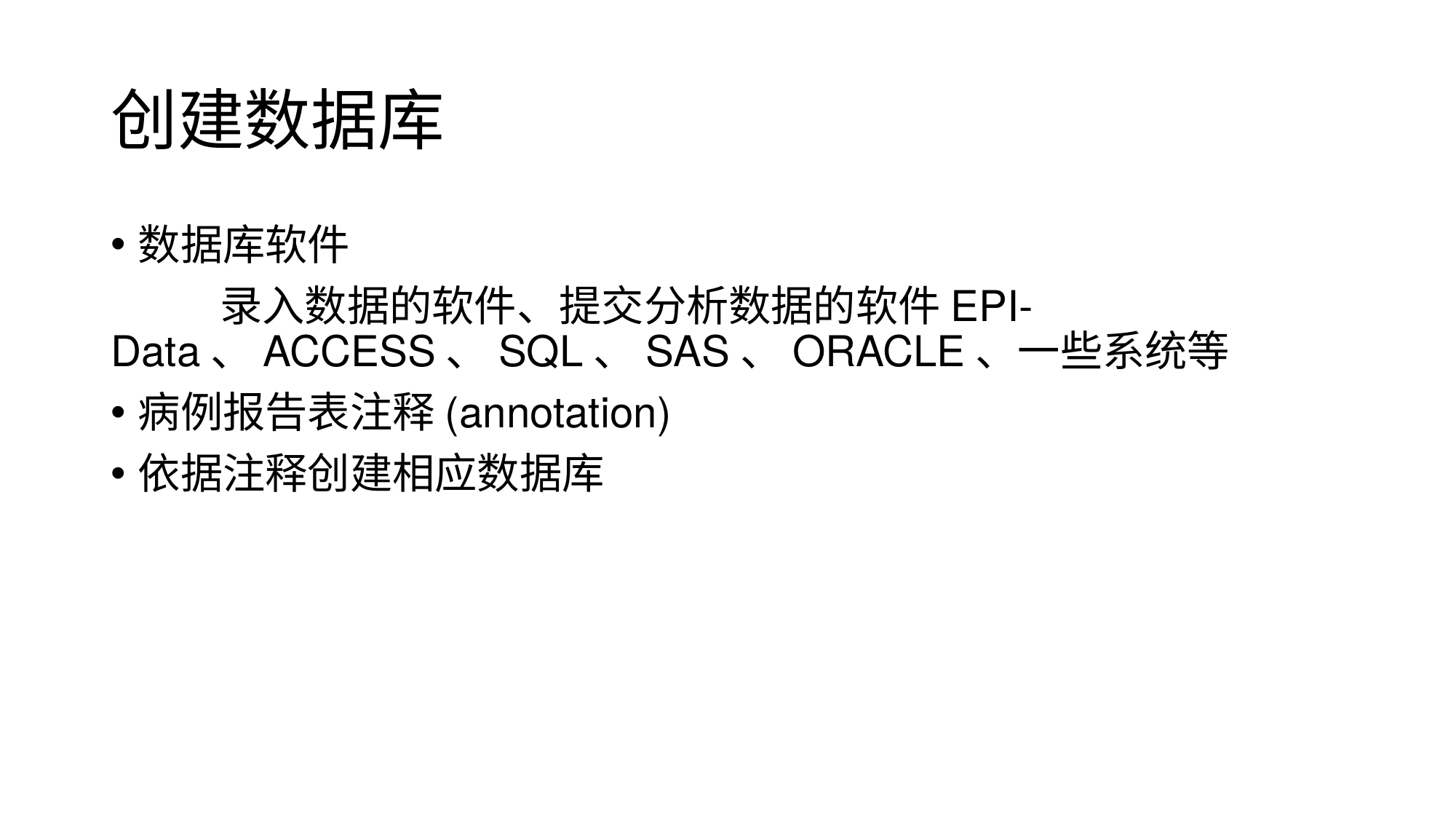

# 创建数据库
数据库软件
	录入数据的软件、提交分析数据的软件EPI-Data、ACCESS、SQL、SAS、ORACLE、一些系统等
病例报告表注释(annotation)
依据注释创建相应数据库